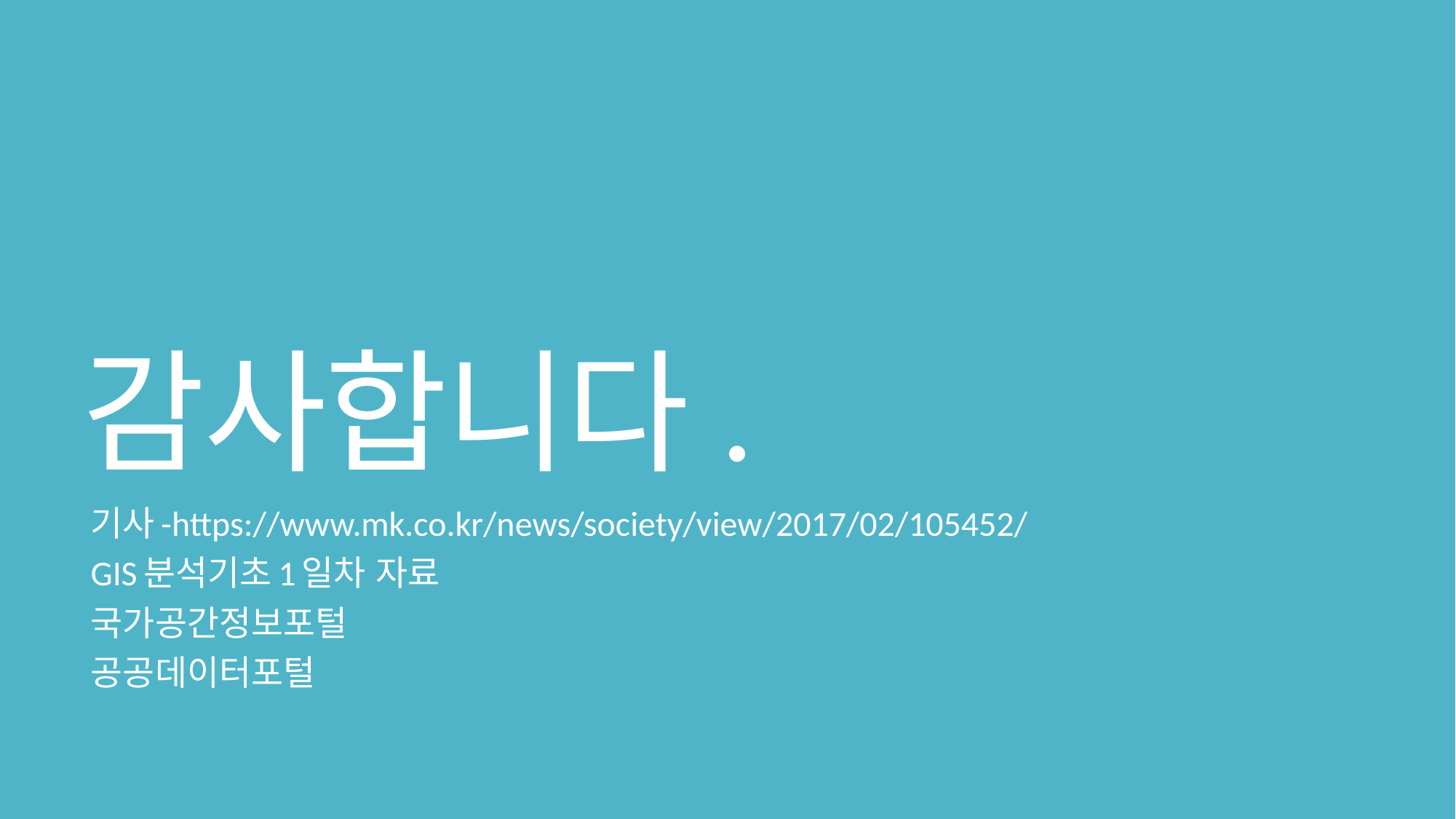

# 감사합니다.
기사-https://www.mk.co.kr/news/society/view/2017/02/105452/
GIS분석기초1일차 자료
국가공간정보포털
공공데이터포털